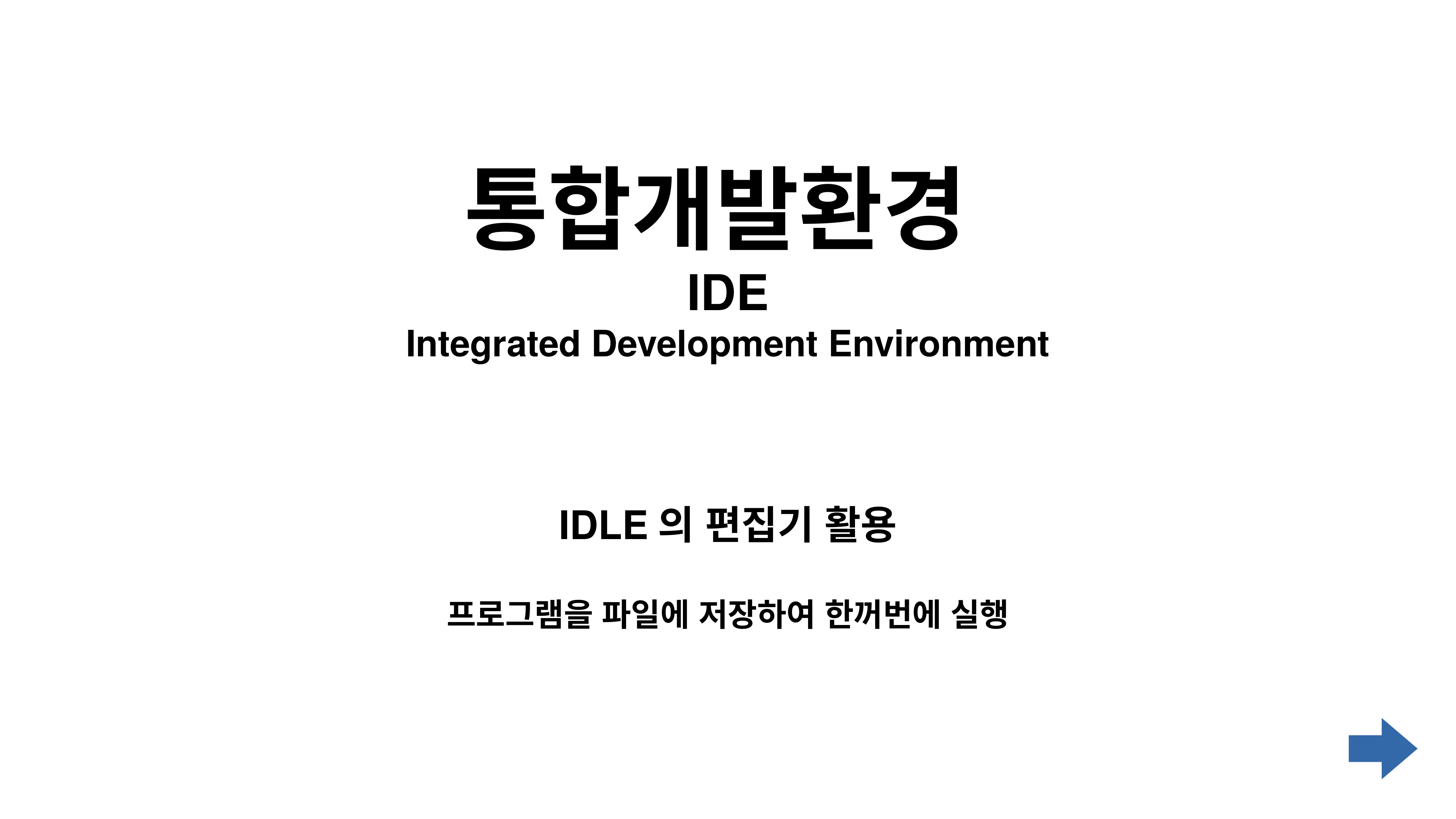

통합개발환경
IDE
Integrated Development Environment
IDLE의 편집기 활용
프로그램을 파일에 저장하여 한꺼번에 실행